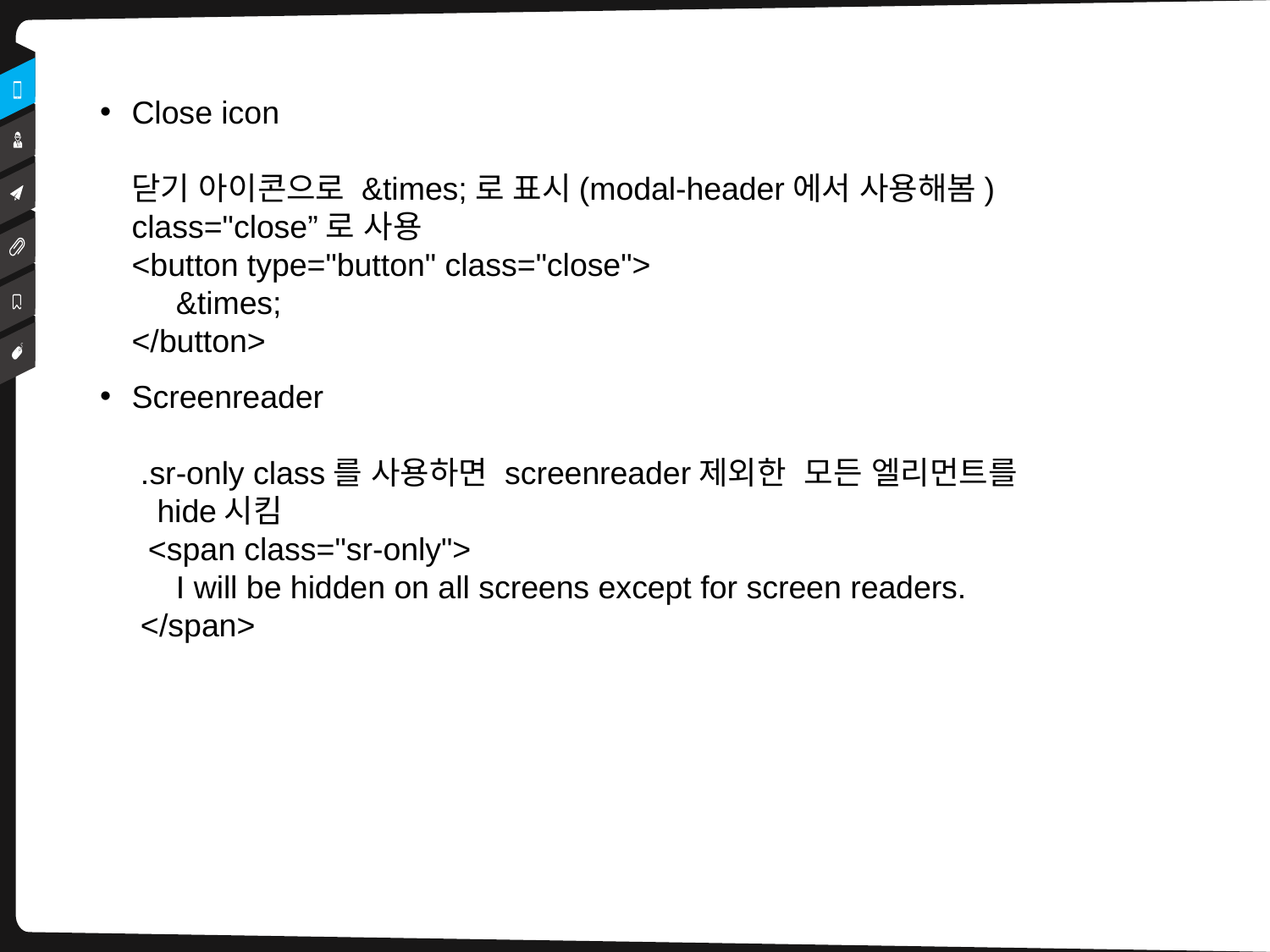

Close icon
닫기 아이콘으로 &times;로 표시(modal-header에서 사용해봄)
class="close”로 사용
<button type="button" class="close">
     &times;
</button>
Screenreader
 .sr-only class를 사용하면 screenreader제외한  모든 엘리먼트를
  hide시킴
 <span class="sr-only">
     I will be hidden on all screens except for screen readers.
 </span>